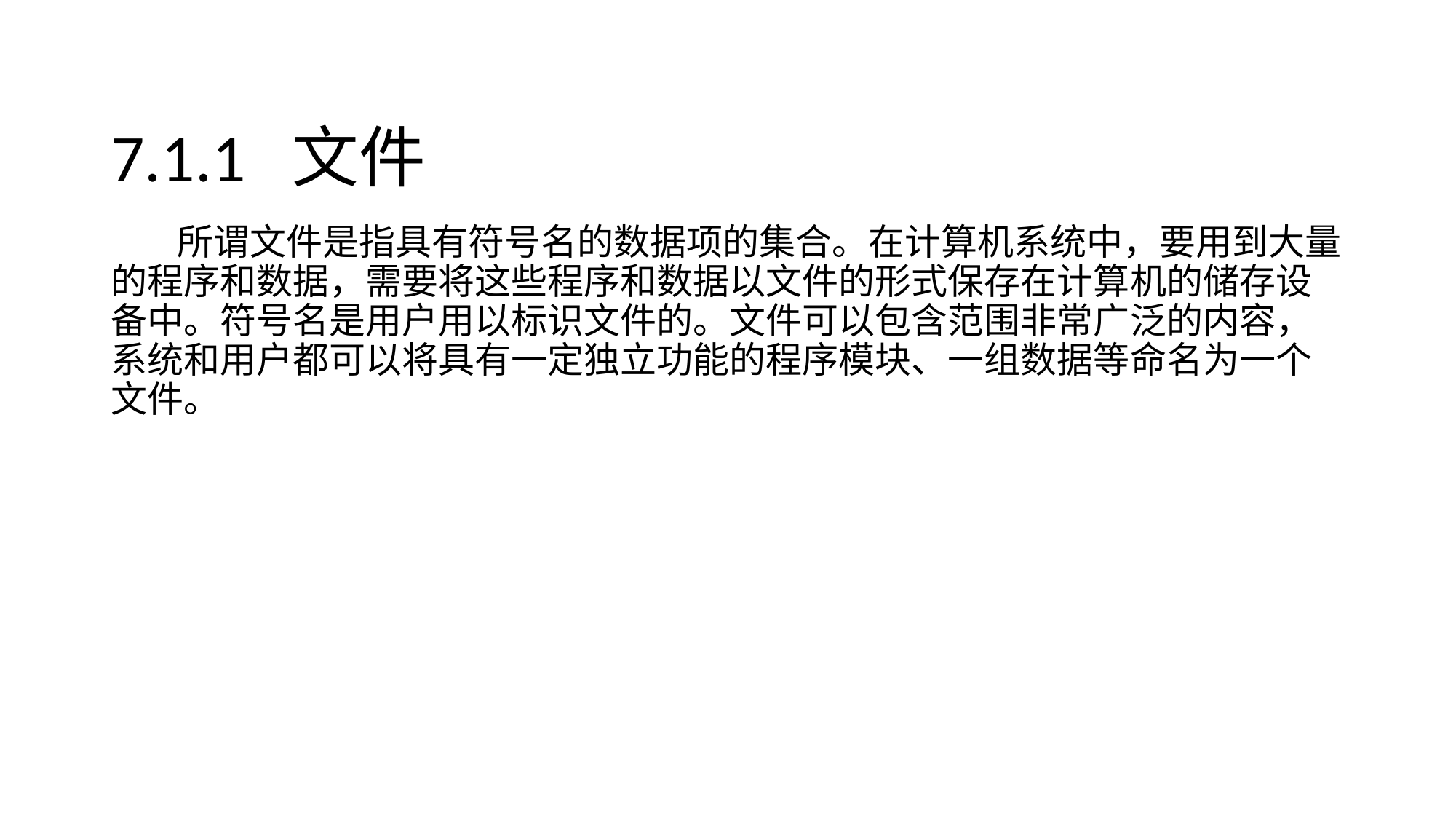

7.1.1  文件
       所谓文件是指具有符号名的数据项的集合。在计算机系统中，要用到大量的程序和数据，需要将这些程序和数据以文件的形式保存在计算机的储存设备中。符号名是用户用以标识文件的。文件可以包含范围非常广泛的内容，系统和用户都可以将具有一定独立功能的程序模块、一组数据等命名为一个文件。
2